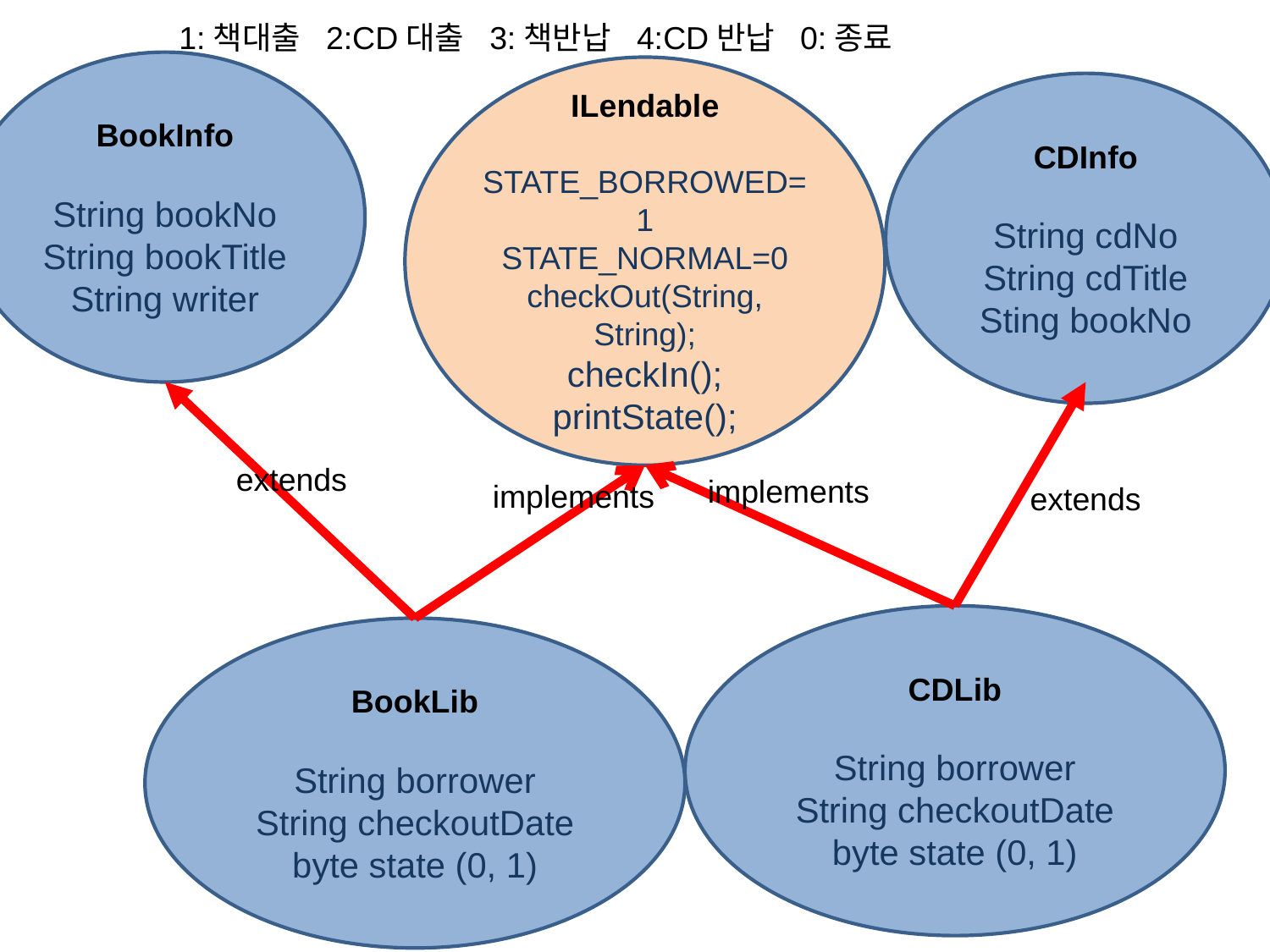

1:책대출  2:CD대출  3:책반납  4:CD반납  0:종료
BookInfo
String bookNo
String bookTitle
String writer
ILendable
STATE_BORROWED=1
STATE_NORMAL=0
checkOut(String, String);
checkIn();
printState();
CDInfo
String cdNo
String cdTitle
Sting bookNo
extends
implements
implements
extends
CDLib
String borrower
String checkoutDate
byte state (0, 1)
BookLib
String borrower
String checkoutDate
byte state (0, 1)